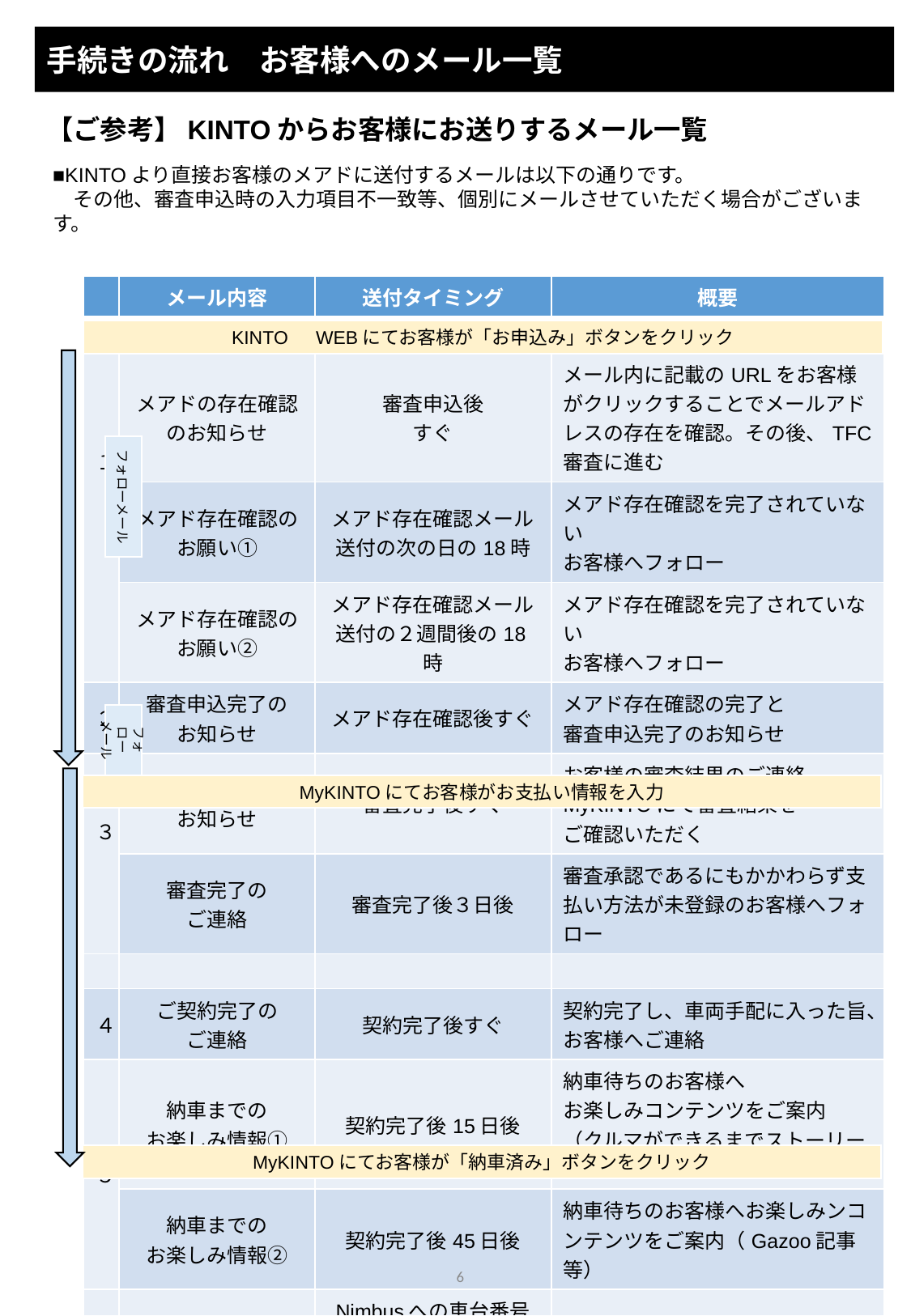

手続きの流れ　お客様へのメール一覧
【ご参考】KINTOからお客様にお送りするメール一覧
■KINTOより直接お客様のメアドに送付するメールは以下の通りです。
　その他、審査申込時の入力項目不一致等、個別にメールさせていただく場合がございます。
|  | メール内容 | 送付タイミング | 概要 |
| --- | --- | --- | --- |
|  |  |  |  |
| １ | メアドの存在確認のお知らせ | 審査申込後 すぐ | メール内に記載のURLをお客様がクリックすることでメールアドレスの存在を確認。その後、TFC審査に進む |
|  | メアド存在確認の お願い① | メアド存在確認メール 送付の次の日の18時 | メアド存在確認を完了されていない お客様へフォロー |
|  | メアド存在確認の お願い② | メアド存在確認メール 送付の２週間後の18時 | メアド存在確認を完了されていない お客様へフォロー |
| ２ | 審査申込完了の お知らせ | メアド存在確認後すぐ | メアド存在確認の完了と 審査申込完了のお知らせ |
| ３ | 審査結果の お知らせ | 審査完了後すぐ | お客様の審査結果のご連絡、 MyKINTOにて審査結果を ご確認いただく |
|  | 審査完了の ご連絡 | 審査完了後３日後 | 審査承認であるにもかかわらず支払い方法が未登録のお客様へフォロー |
|  |  |  |  |
| ４ | ご契約完了の ご連絡 | 契約完了後すぐ | 契約完了し、車両手配に入った旨、 お客様へご連絡 |
| ５ | 納車までの お楽しみ情報① | 契約完了後15日後 | 納車待ちのお客様へ お楽しみコンテンツをご案内 （クルマができるまでストーリー等） |
|  | 納車までの お楽しみ情報② | 契約完了後45日後 | 納車待ちのお客様へお楽しみンコンテンツをご案内（Gazoo記事等） |
| ６ | 工場出荷時期 決定のご案内 | Nimbusへの車台番号の 入力後すぐ | 納車日打ち合わせを担当販売店よりご案内 |
| ７ | 納車準備中の ご案内 | 車両登録の翌営業日 | MyKINTOから納車確認ボタンをクリックいただくようお客様へ依頼 |
|  |  |  |  |
KINTO　WEBにてお客様が「お申込み」ボタンをクリック

フォローメール
フォロー
メール

MyKINTOにてお客様がお支払い情報を入力
MyKINTOにてお客様が「納車済み」ボタンをクリック
6